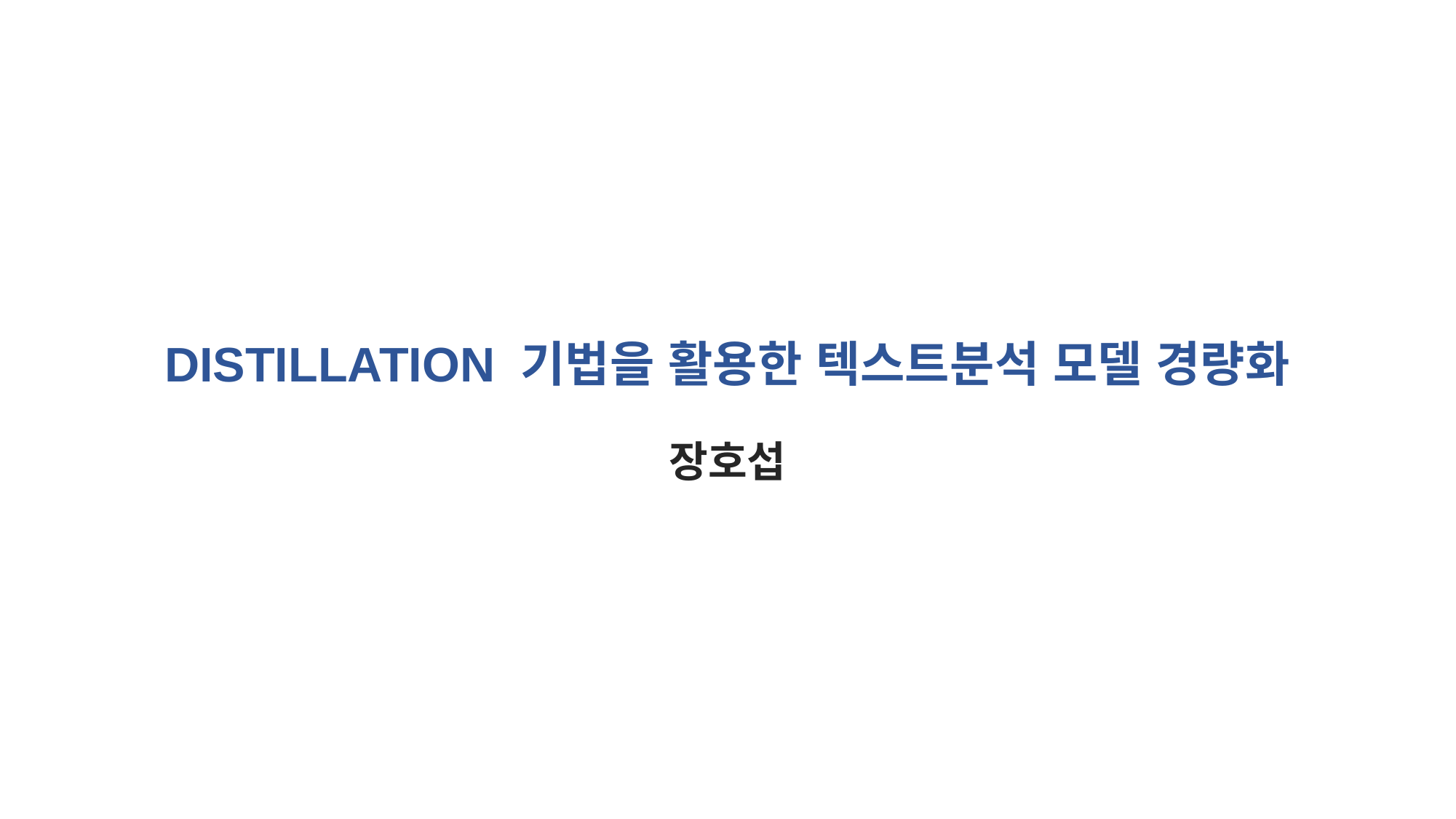

DISTILLATION 기법을 활용한 텍스트분석 모델 경량화

장호섭